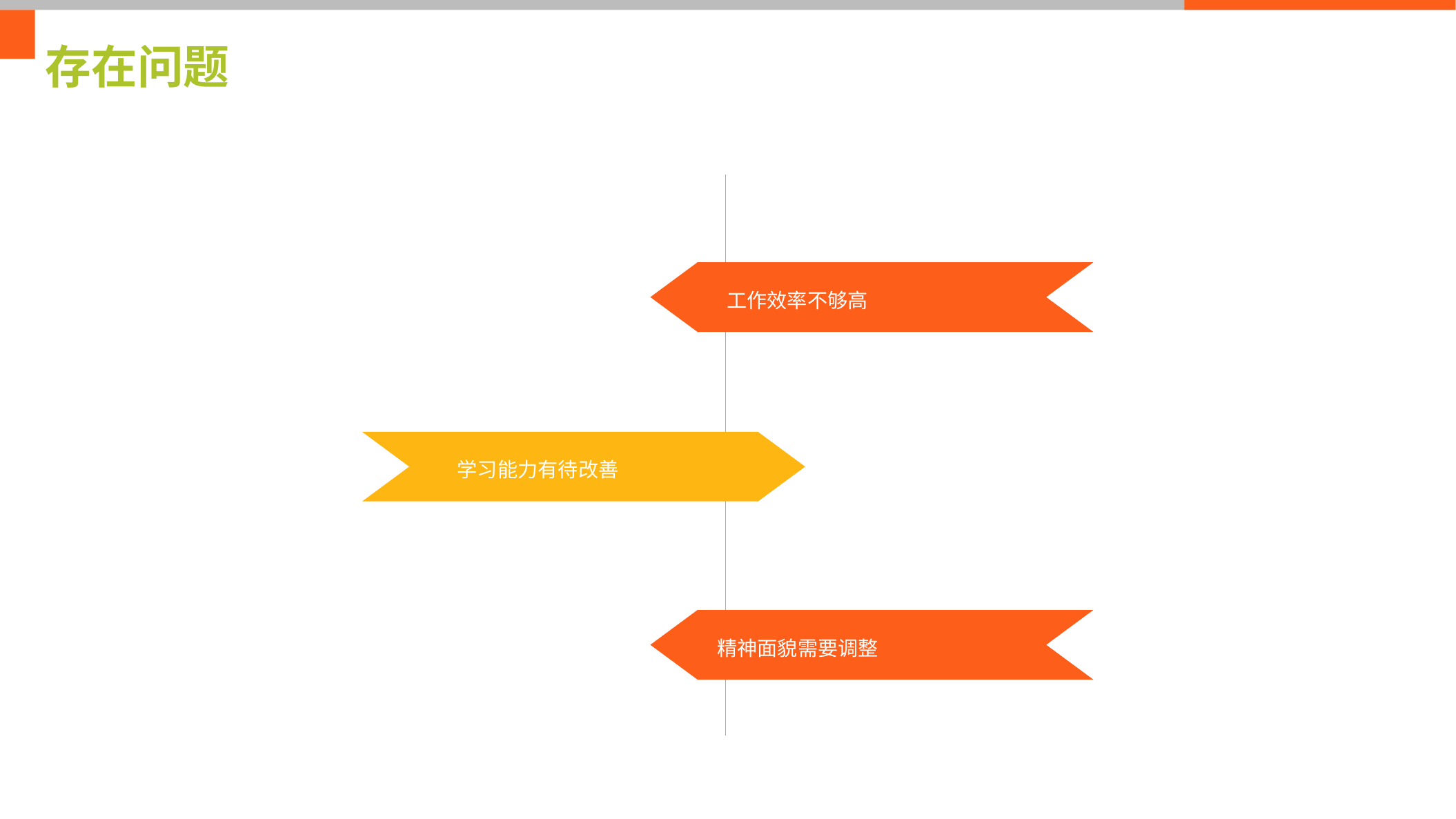

存在问题
Click On Add Related Title Words
点击添加相关标题文字

工作效率不够高

学习能力有待改善

精神面貌需要调整